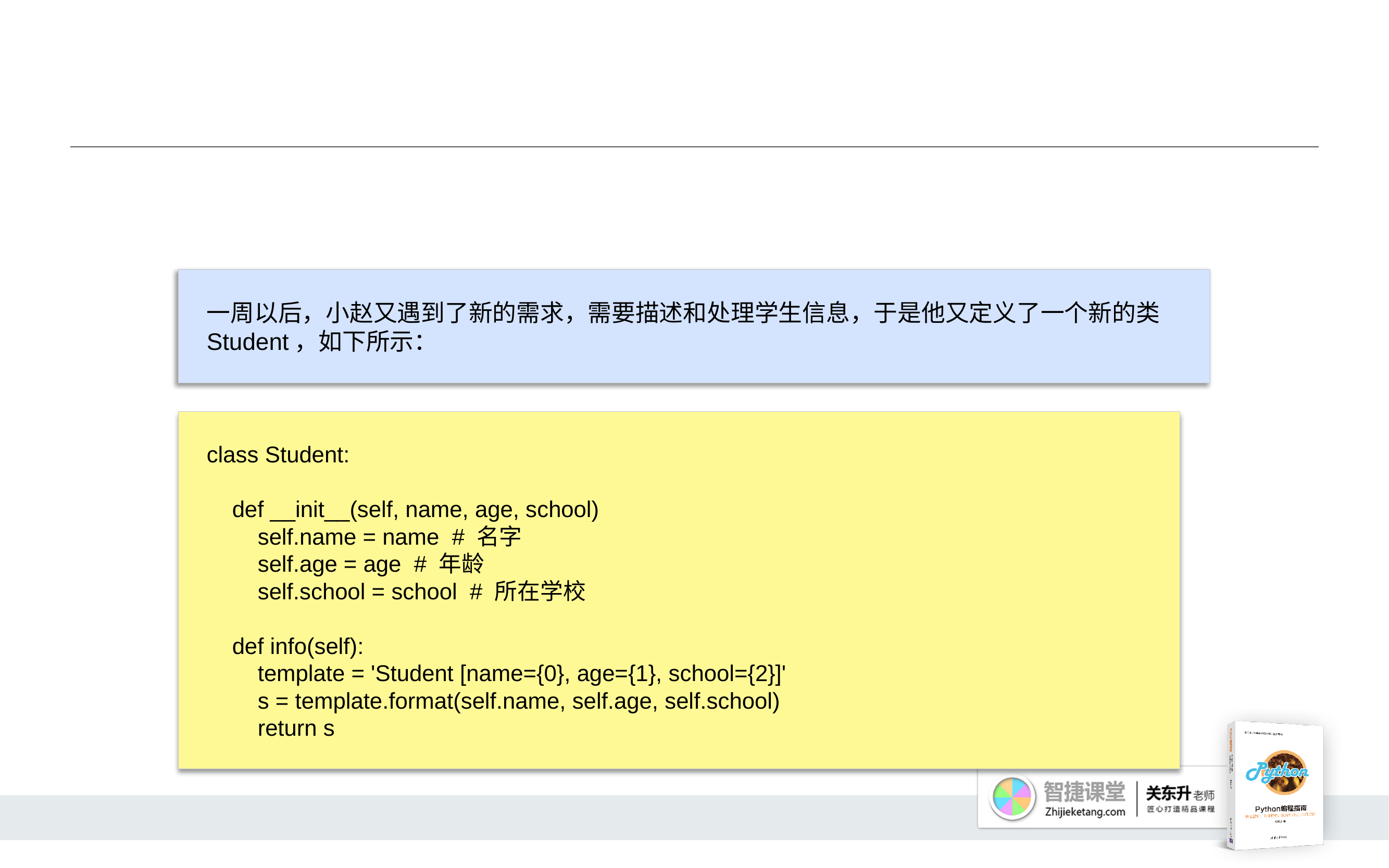

#
一周以后，小赵又遇到了新的需求，需要描述和处理学生信息，于是他又定义了一个新的类Student，如下所示：
class Student:

    def __init__(self, name, age, school)
        self.name = name  # 名字
        self.age = age  # 年龄
        self.school = school  # 所在学校

    def info(self):
        template = 'Student [name={0}, age={1}, school={2}]'
        s = template.format(self.name, self.age, self.school)
        return s